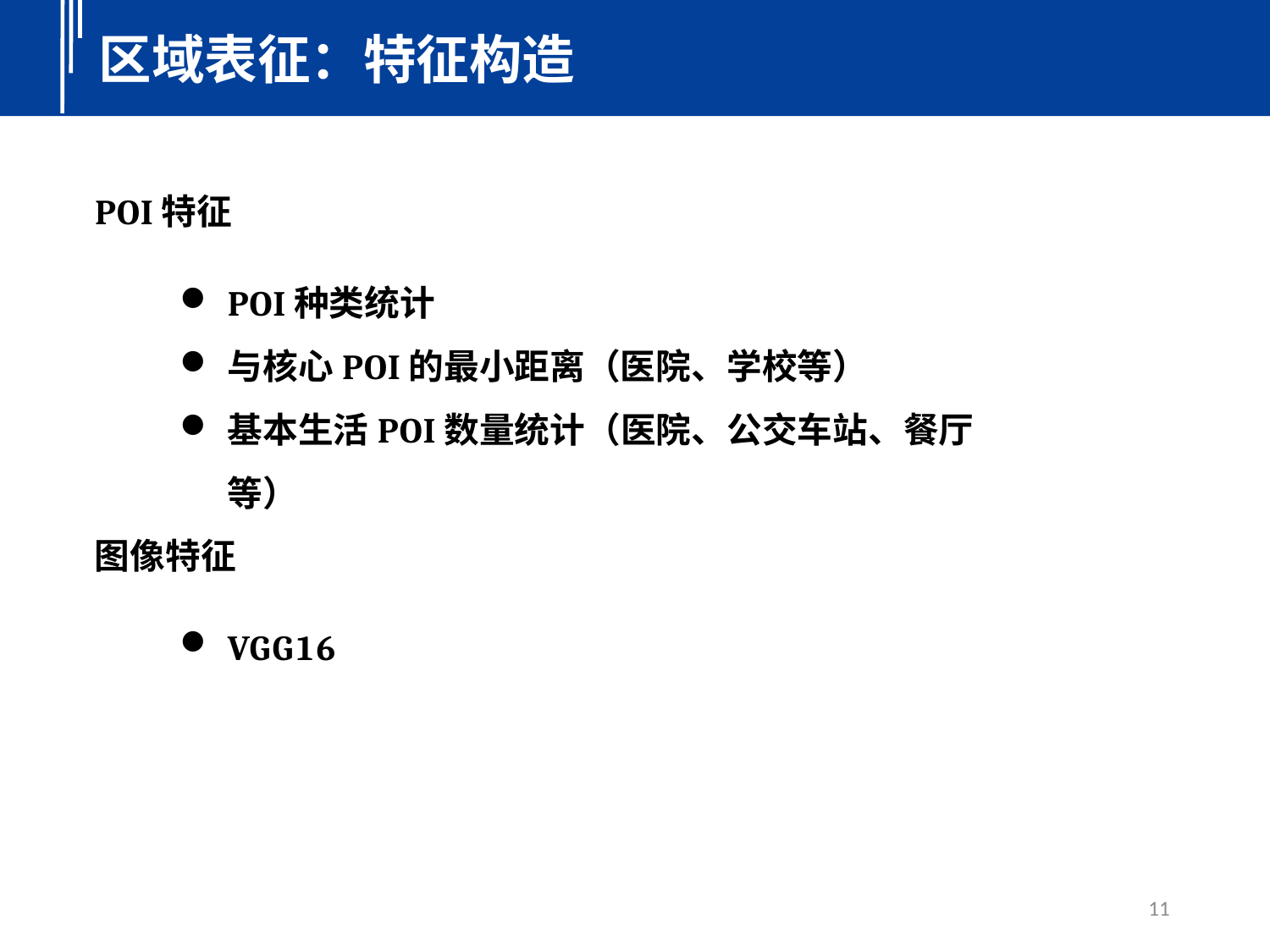

区域表征：特征构造
POI特征
POI种类统计
与核心POI的最小距离（医院、学校等）
基本生活POI数量统计（医院、公交车站、餐厅等）
图像特征
VGG16
11